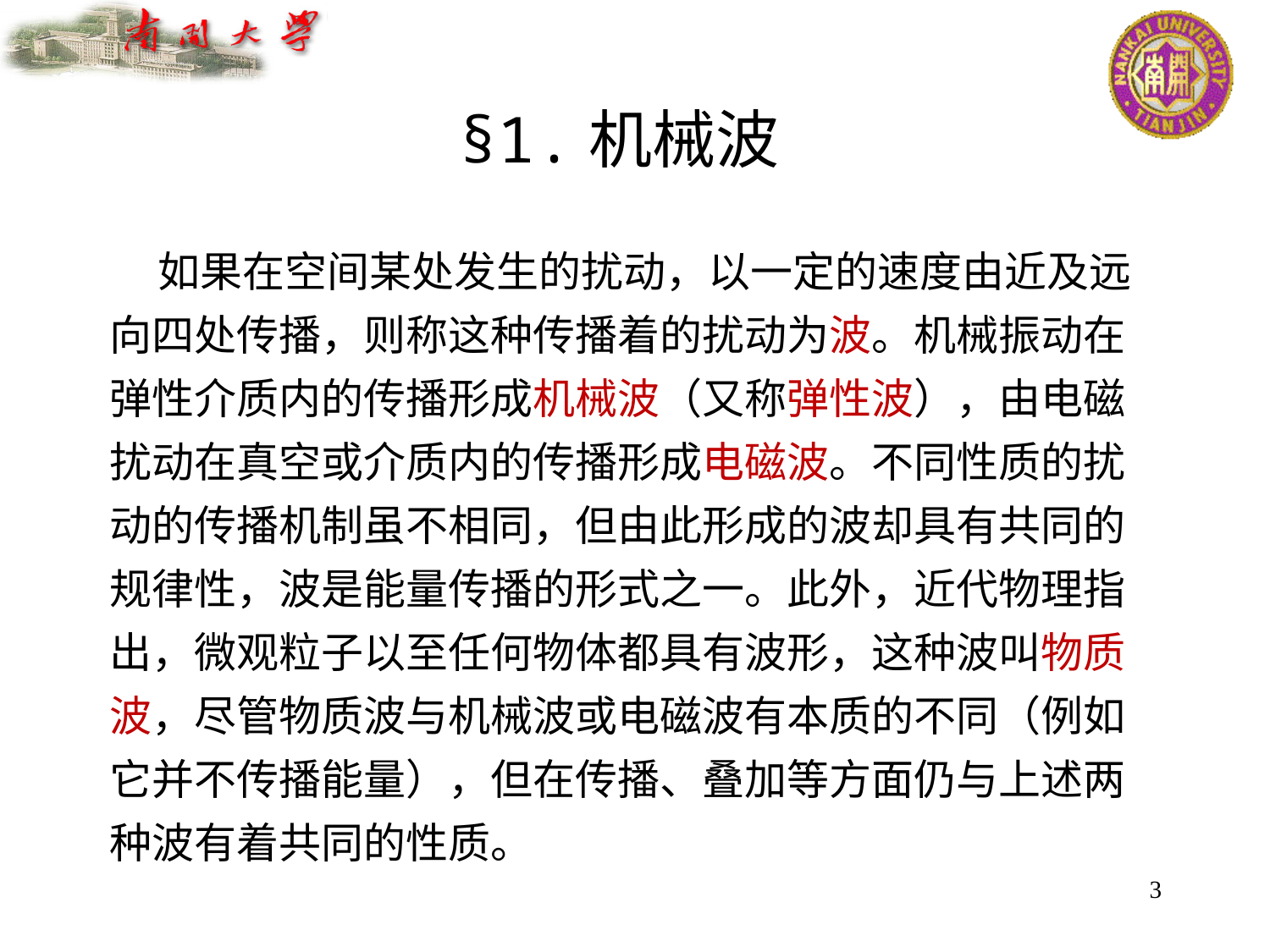

§1.机械波
    如果在空间某处发生的扰动，以一定的速度由近及远向四处传播，则称这种传播着的扰动为波。机械振动在弹性介质内的传播形成机械波（又称弹性波），由电磁扰动在真空或介质内的传播形成电磁波。不同性质的扰动的传播机制虽不相同，但由此形成的波却具有共同的规律性，波是能量传播的形式之一。此外，近代物理指出，微观粒子以至任何物体都具有波形，这种波叫物质波，尽管物质波与机械波或电磁波有本质的不同（例如它并不传播能量），但在传播、叠加等方面仍与上述两种波有着共同的性质。
3